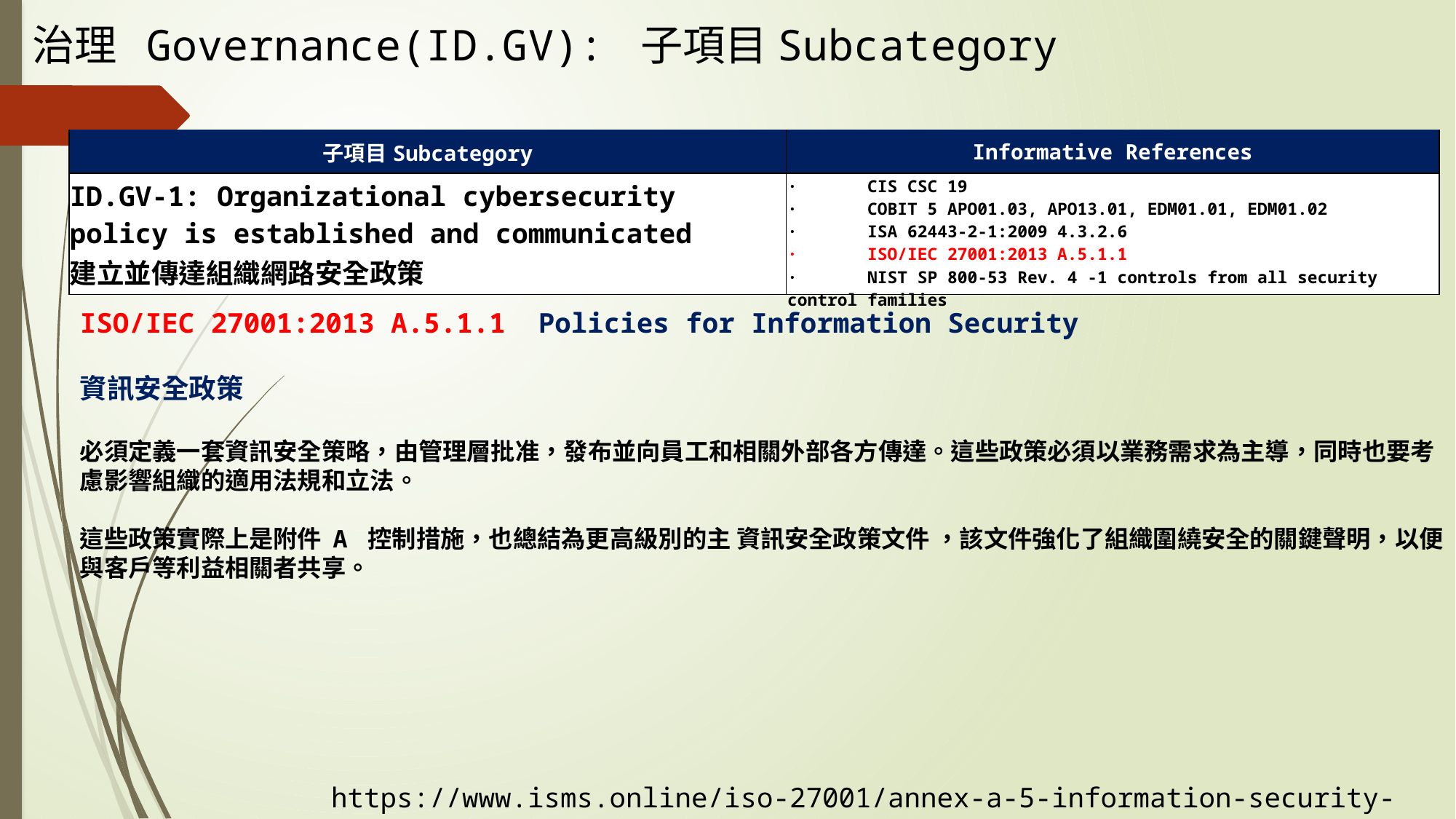

治理  Governance(ID.GV): 子項目Subcategory
| 子項目Subcategory | Informative References |
| --- | --- |
| ID.GV-1: Organizational cybersecurity policy is established and communicated 建立並傳達組織網路安全政策 | ·       CIS CSC 19 ·       COBIT 5 APO01.03, APO13.01, EDM01.01, EDM01.02 ·       ISA 62443-2-1:2009 4.3.2.6 ·       ISO/IEC 27001:2013 A.5.1.1 ·       NIST SP 800-53 Rev. 4 -1 controls from all security control families |
ISO/IEC 27001:2013 A.5.1.1  Policies for Information Security

資訊安全政策

必須定義一套資訊安全策略，由管理層批准，發布並向員工和相關外部各方傳達。這些政策必須以業務需求為主導，同時也要考慮影響組織的適用法規和立法。

這些政策實際上是附件 A 控制措施，也總結為更高級別的主 資訊安全政策文件 ，該文件強化了組織圍繞安全的關鍵聲明，以便與客戶等利益相關者共享。
https://www.isms.online/iso-27001/annex-a-5-information-security-policies/